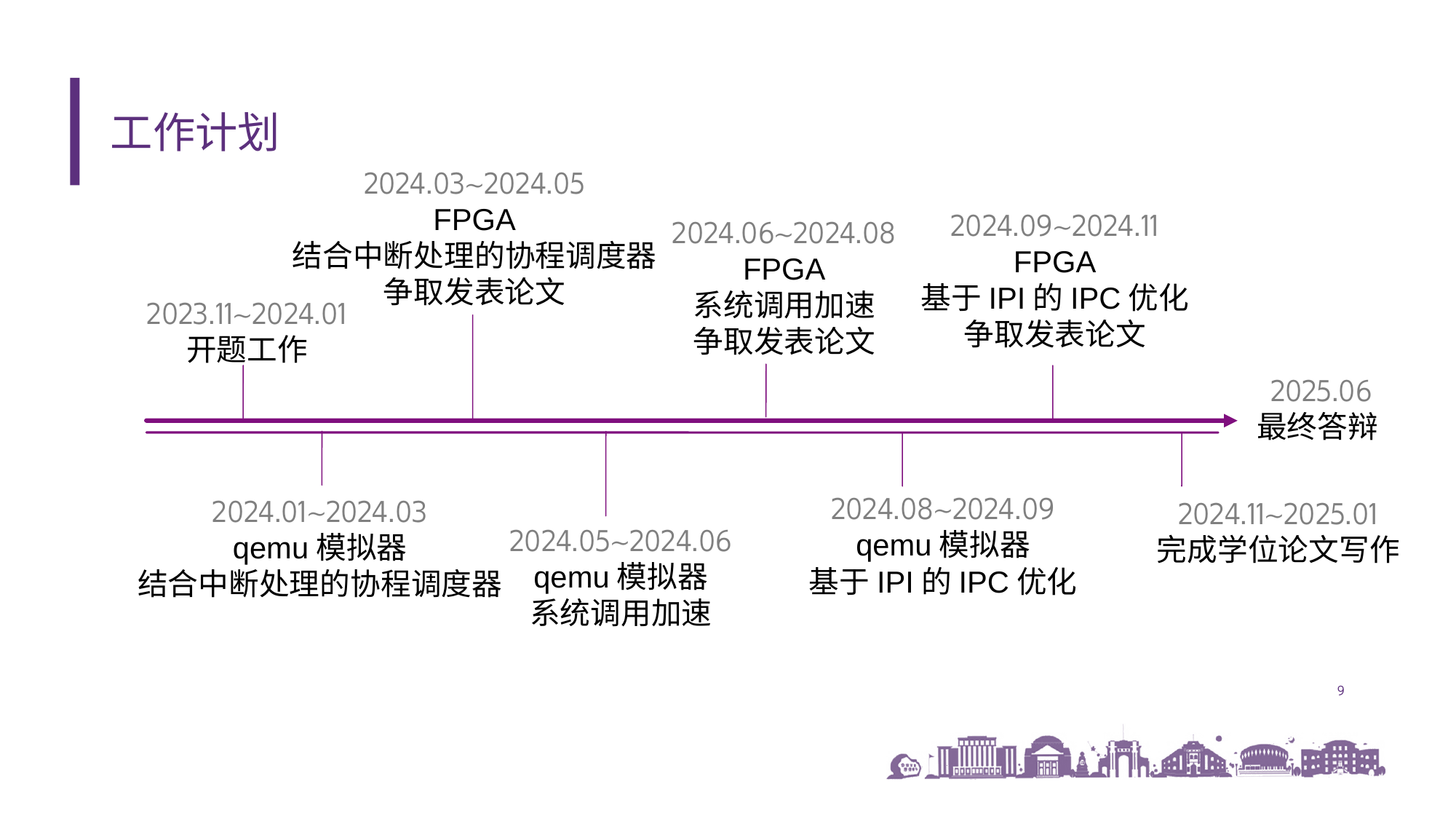

# 工作计划
2024.03~2024.05
FPGA
结合中断处理的协程调度器
争取发表论文
2024.09~2024.11
FPGA
基于IPI的IPC优化
争取发表论文
2024.06~2024.08
FPGA
系统调用加速
争取发表论文
2023.11~2024.01
开题工作

2025.06
最终答辩

2024.08~2024.09
qemu模拟器
基于IPI的IPC优化

2024.01~2024.03
qemu模拟器
结合中断处理的协程调度器
2024.11~2025.01
完成学位论文写作
2024.05~2024.06
qemu模拟器
系统调用加速

9